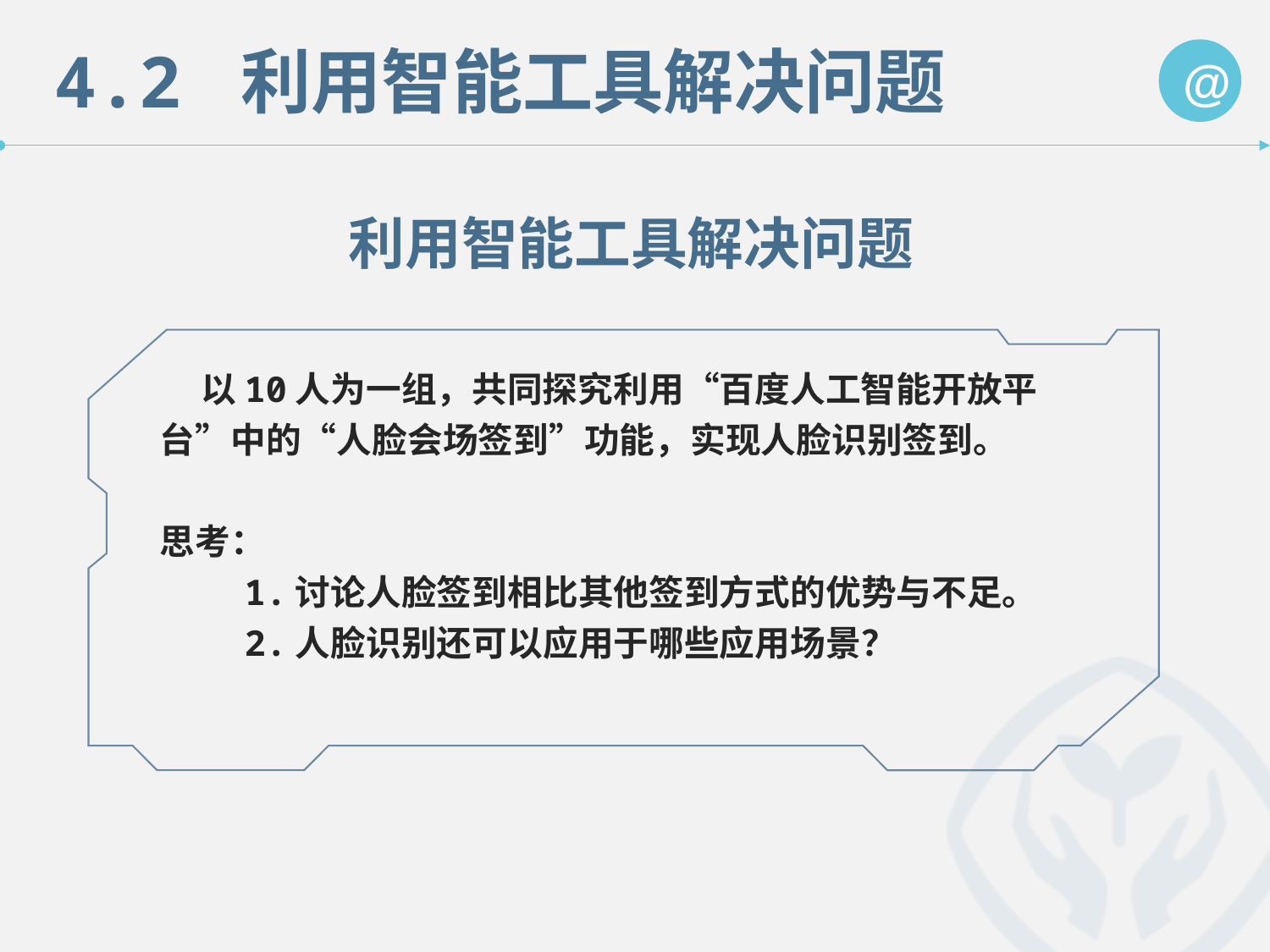

4.2 利用智能工具解决问题
@
利用智能工具解决问题

    以10人为一组，共同探究利用“百度人工智能开放平台”中的“人脸会场签到”功能，实现人脸识别签到。

思考：
    1.讨论人脸签到相比其他签到方式的优势与不足。
    2.人脸识别还可以应用于哪些应用场景？